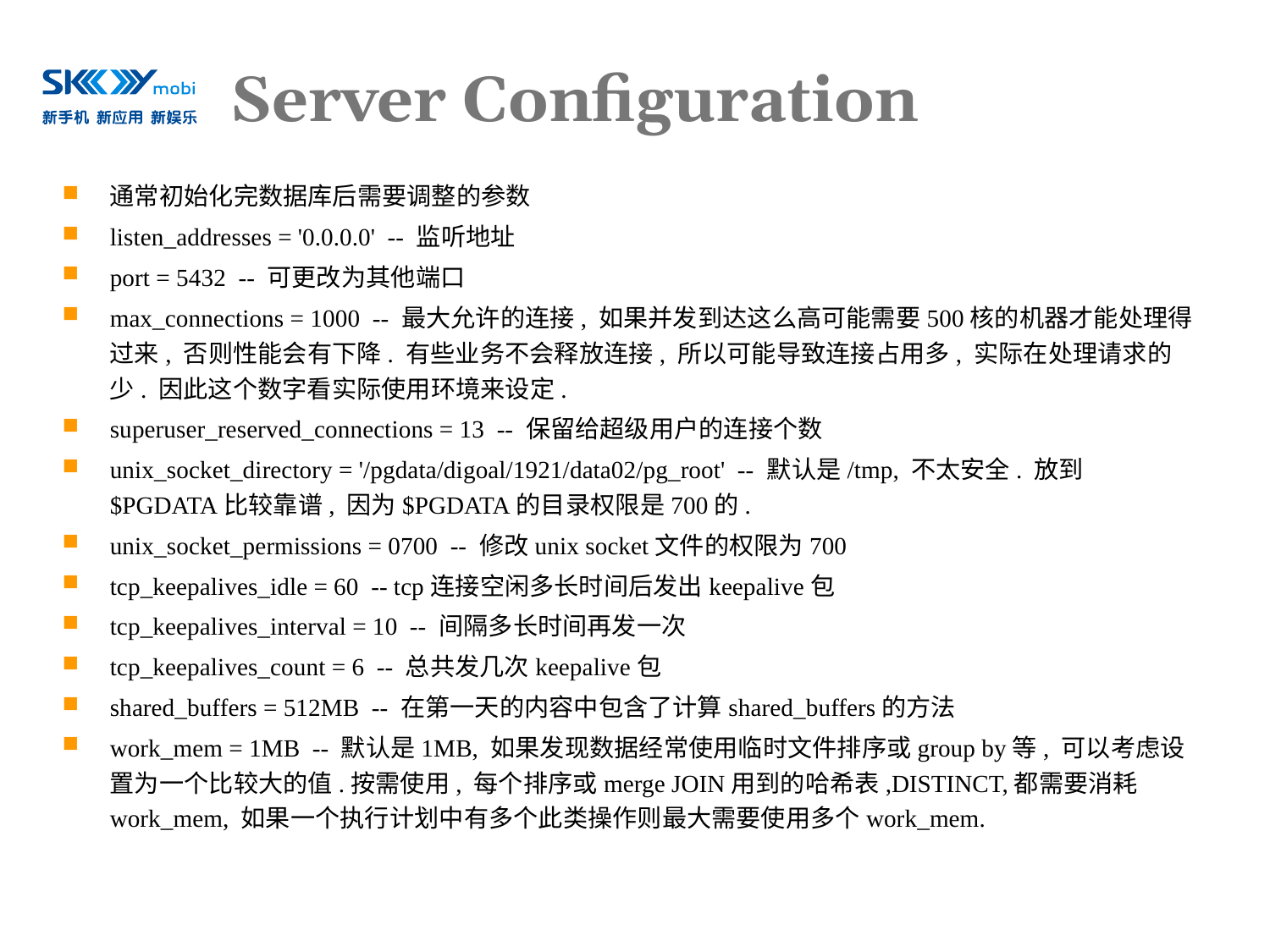

# Server Configuration
通常初始化完数据库后需要调整的参数
listen_addresses = '0.0.0.0'  -- 监听地址
port = 5432  -- 可更改为其他端口
max_connections = 1000  -- 最大允许的连接, 如果并发到达这么高可能需要500核的机器才能处理得过来, 否则性能会有下降. 有些业务不会释放连接, 所以可能导致连接占用多, 实际在处理请求的少. 因此这个数字看实际使用环境来设定.
superuser_reserved_connections = 13  -- 保留给超级用户的连接个数
unix_socket_directory = '/pgdata/digoal/1921/data02/pg_root'  -- 默认是/tmp, 不太安全. 放到$PGDATA比较靠谱, 因为$PGDATA的目录权限是700的.
unix_socket_permissions = 0700  -- 修改unix socket文件的权限为700
tcp_keepalives_idle = 60  -- tcp连接空闲多长时间后发出keepalive包
tcp_keepalives_interval = 10  -- 间隔多长时间再发一次
tcp_keepalives_count = 6  -- 总共发几次keepalive包
shared_buffers = 512MB  -- 在第一天的内容中包含了计算shared_buffers的方法
work_mem = 1MB  -- 默认是1MB, 如果发现数据经常使用临时文件排序或group by等, 可以考虑设置为一个比较大的值.按需使用, 每个排序或merge JOIN用到的哈希表,DISTINCT,都需要消耗work_mem, 如果一个执行计划中有多个此类操作则最大需要使用多个work_mem.